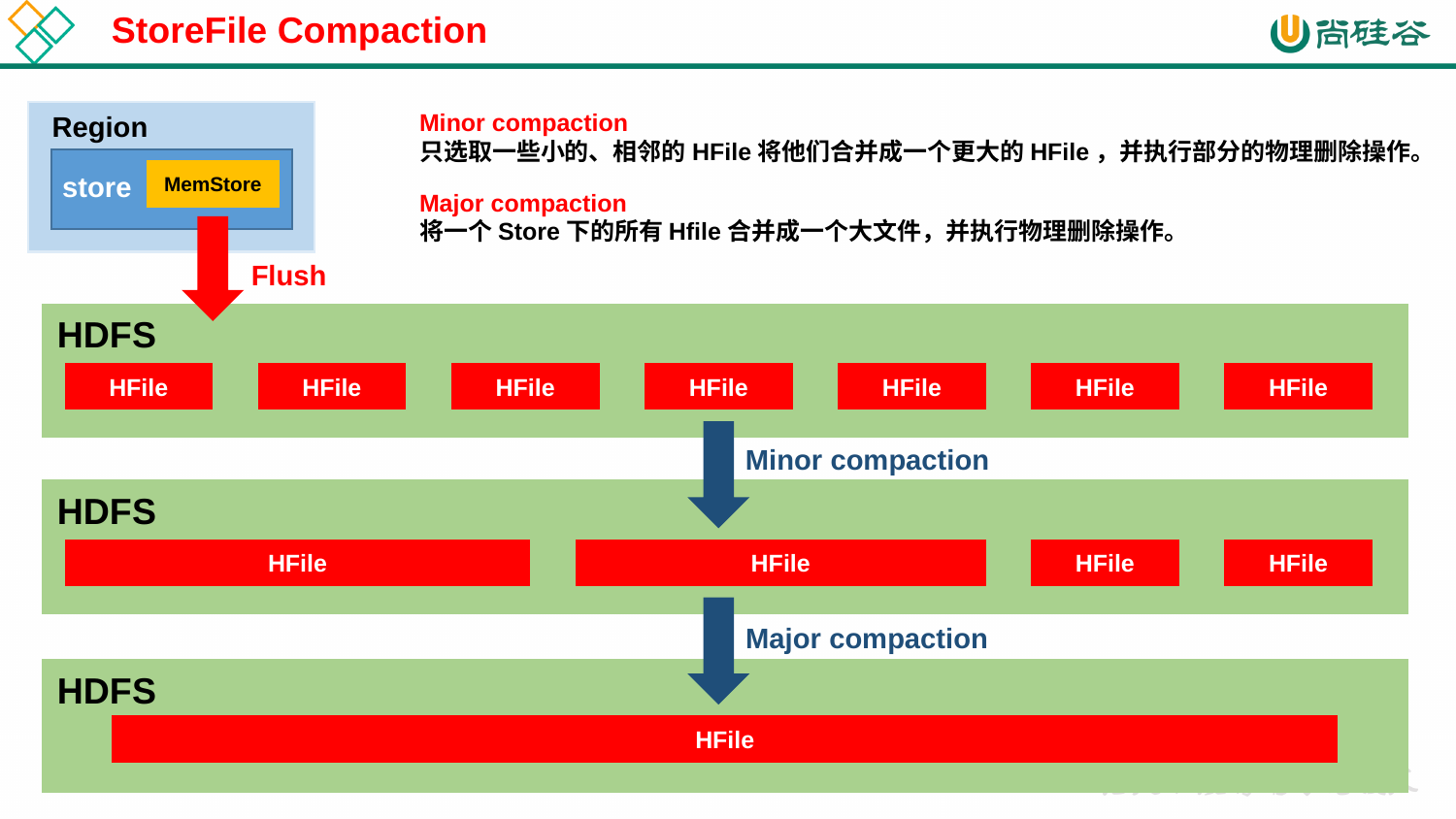

StoreFile Compaction
Minor compaction
只选取一些小的、相邻的HFile将他们合并成一个更大的HFile，并执行部分的物理删除操作。
Region

MemStore
store
Major compaction
将一个Store下的所有Hfile合并成一个大文件，并执行物理删除操作。

Flush
HDFS
HFile
HFile
HFile
HFile
HFile
HFile
HFile

Minor compaction
HDFS
HFile
HFile
HFile
HFile

Major compaction
HDFS
HFile